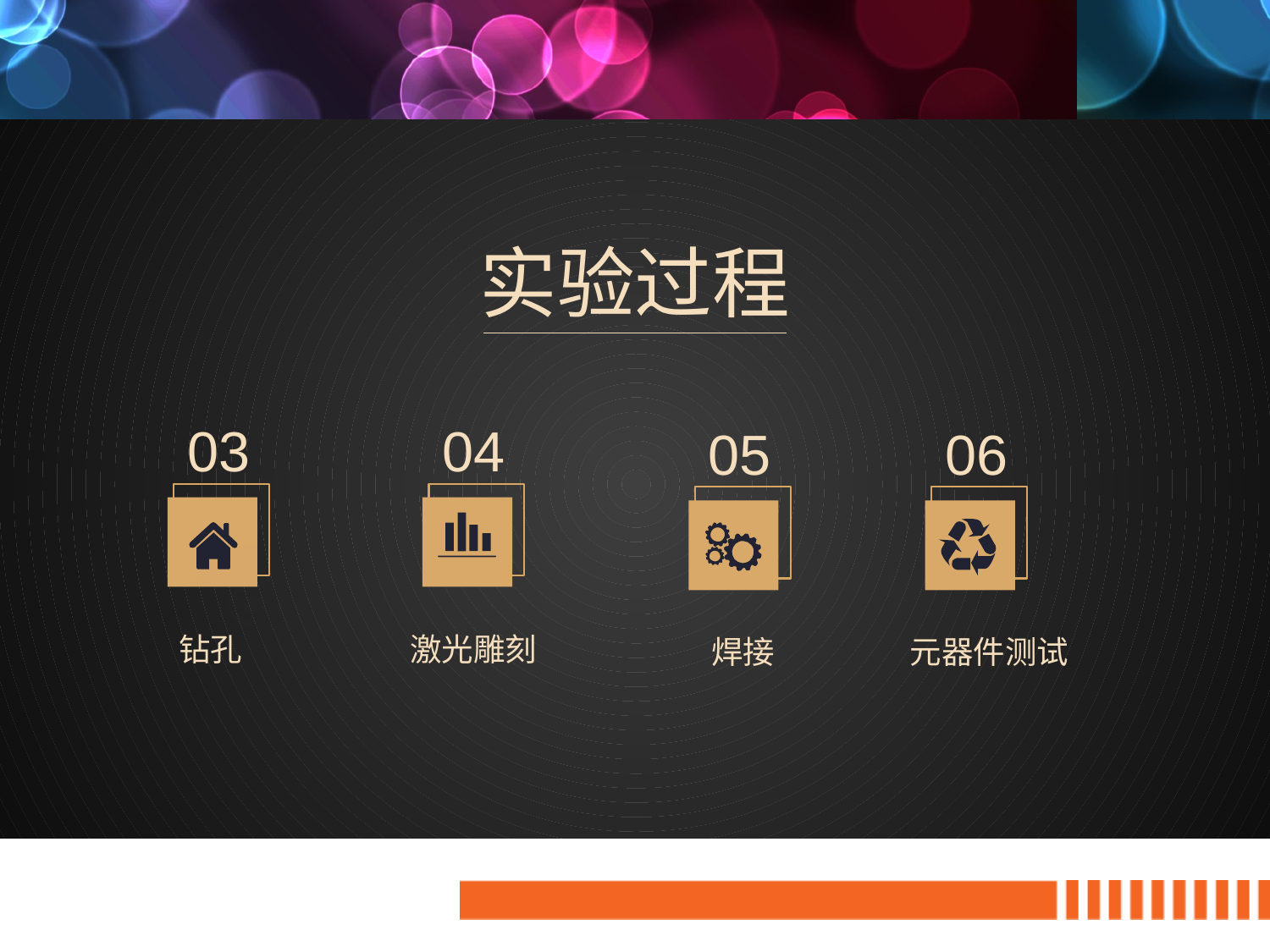

实验过程
03

钻孔
04

激光雕刻
05

焊接
06

元器件测试